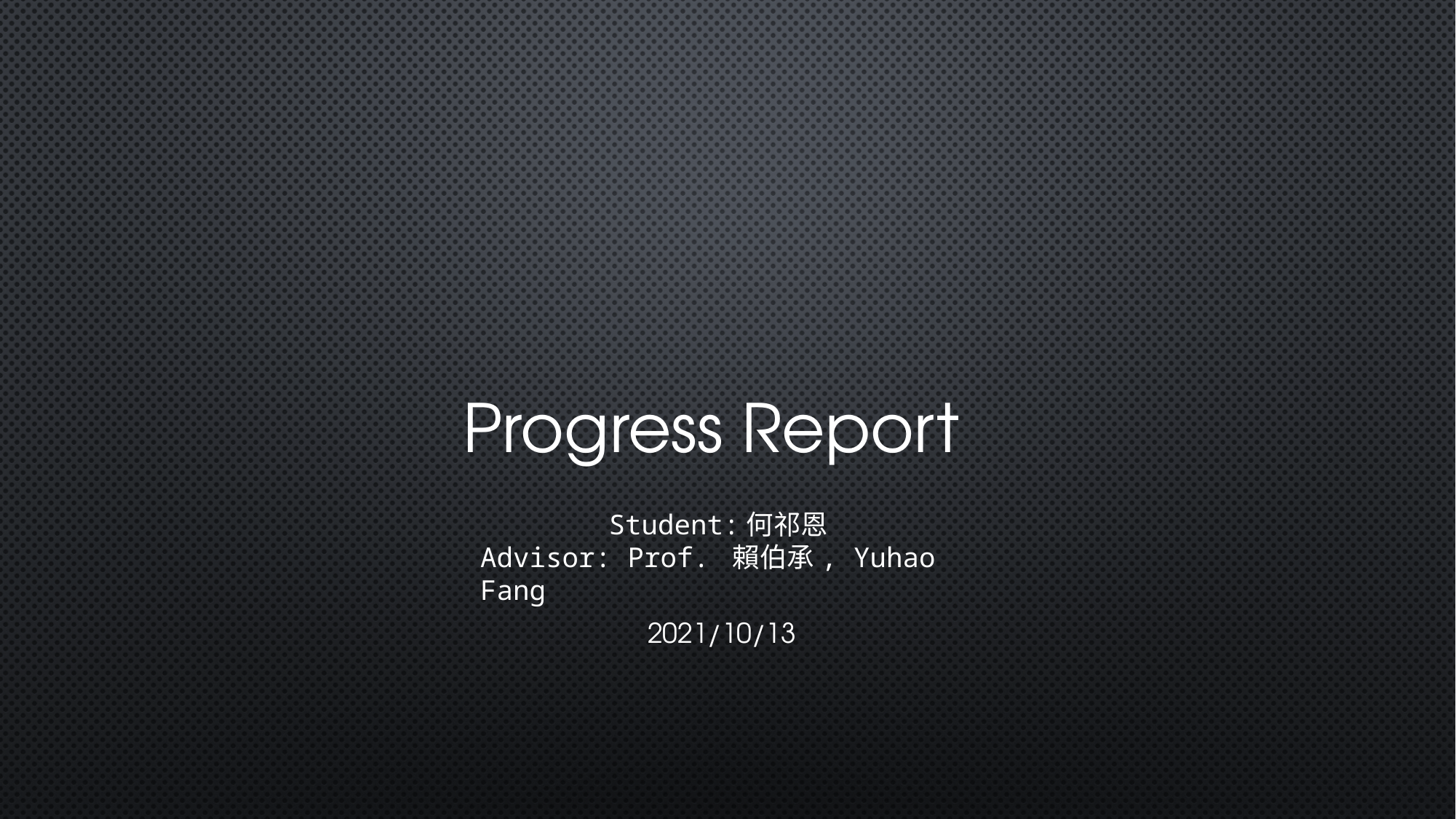

Progress Report
Student:何祁恩
Advisor: Prof. 賴伯承, Yuhao Fang
2021/10/13